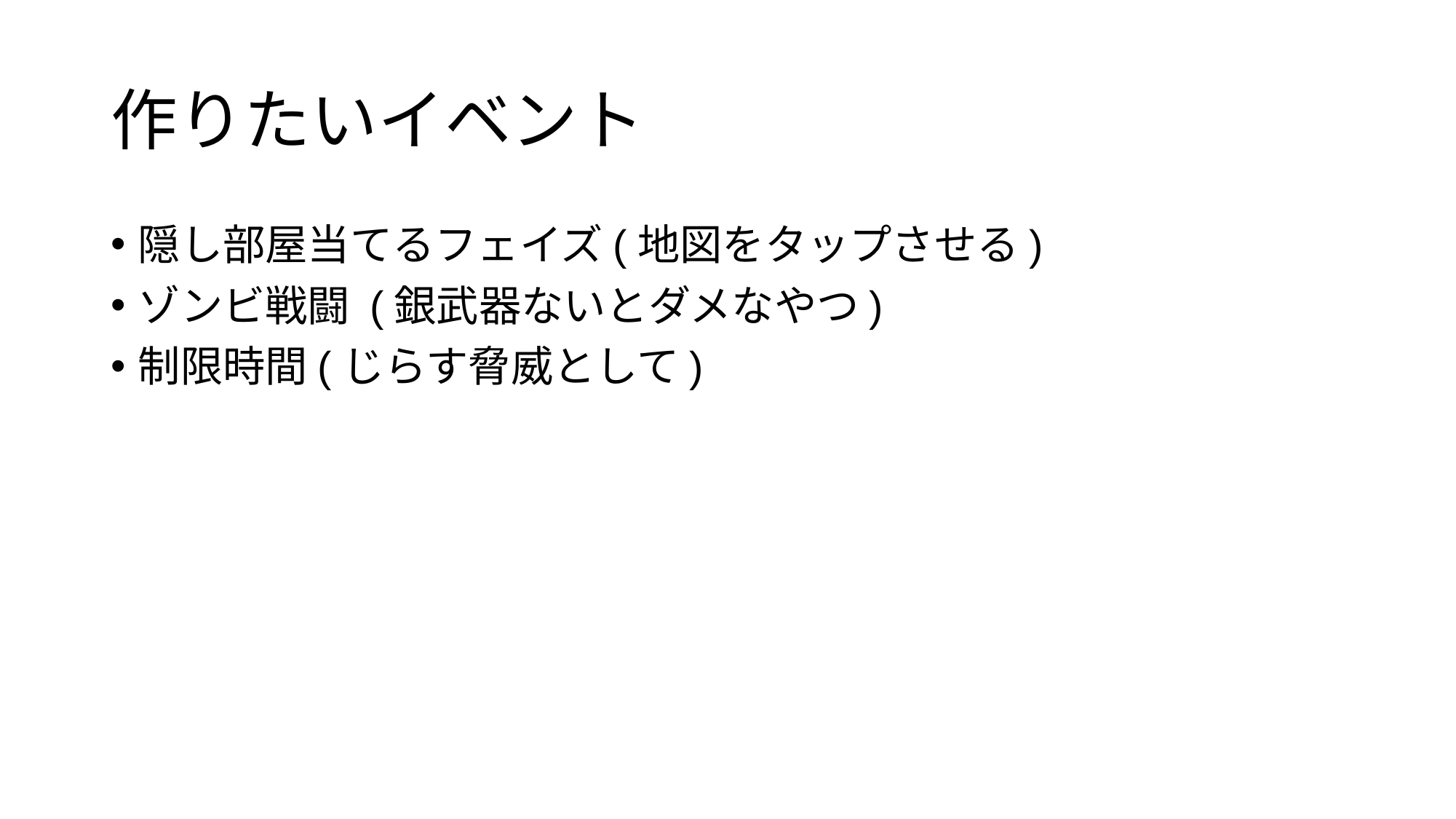

# 作りたいイベント
隠し部屋当てるフェイズ(地図をタップさせる)
ゾンビ戦闘 (銀武器ないとダメなやつ)
制限時間(じらす脅威として)